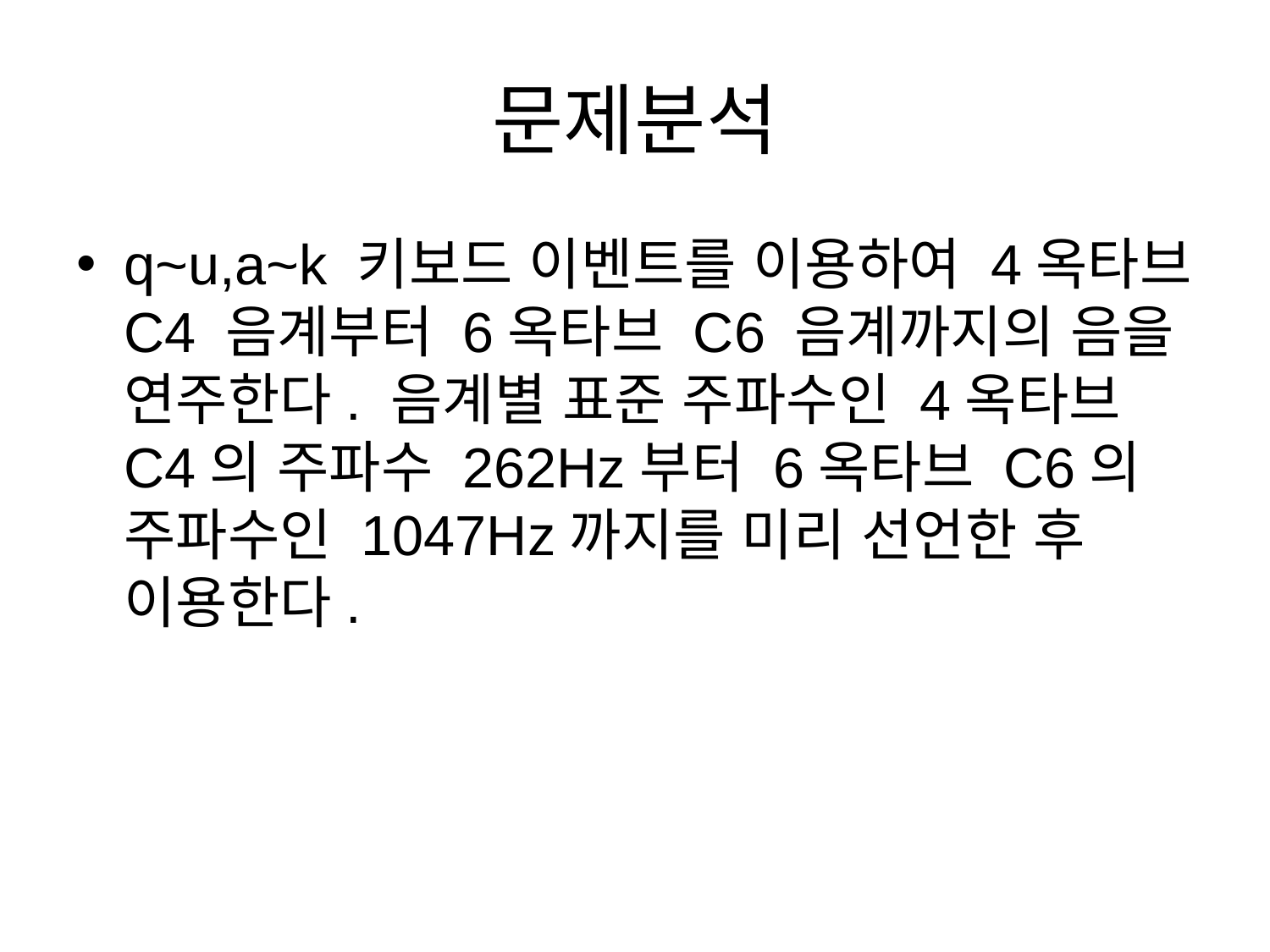

# 문제분석
q~u,a~k 키보드 이벤트를 이용하여 4옥타브 C4 음계부터 6옥타브 C6 음계까지의 음을 연주한다. 음계별 표준 주파수인 4옥타브 C4의 주파수 262Hz부터 6옥타브 C6의 주파수인 1047Hz까지를 미리 선언한 후 이용한다.